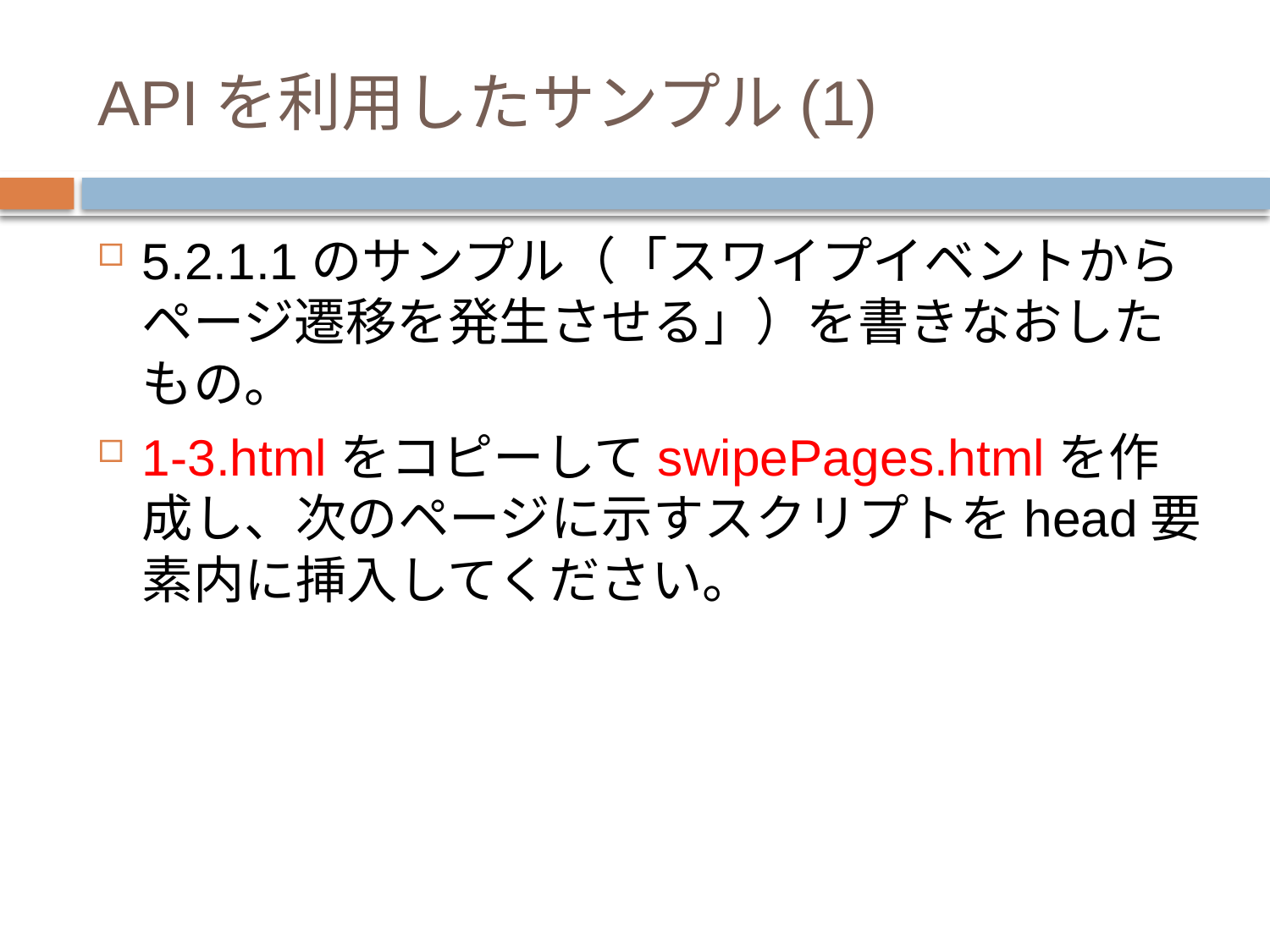

# APIを利用したサンプル(1)
5.2.1.1のサンプル（「スワイプイベントからページ遷移を発生させる」）を書きなおしたもの。
1-3.htmlをコピーしてswipePages.htmlを作成し、次のページに示すスクリプトをhead要素内に挿入してください。